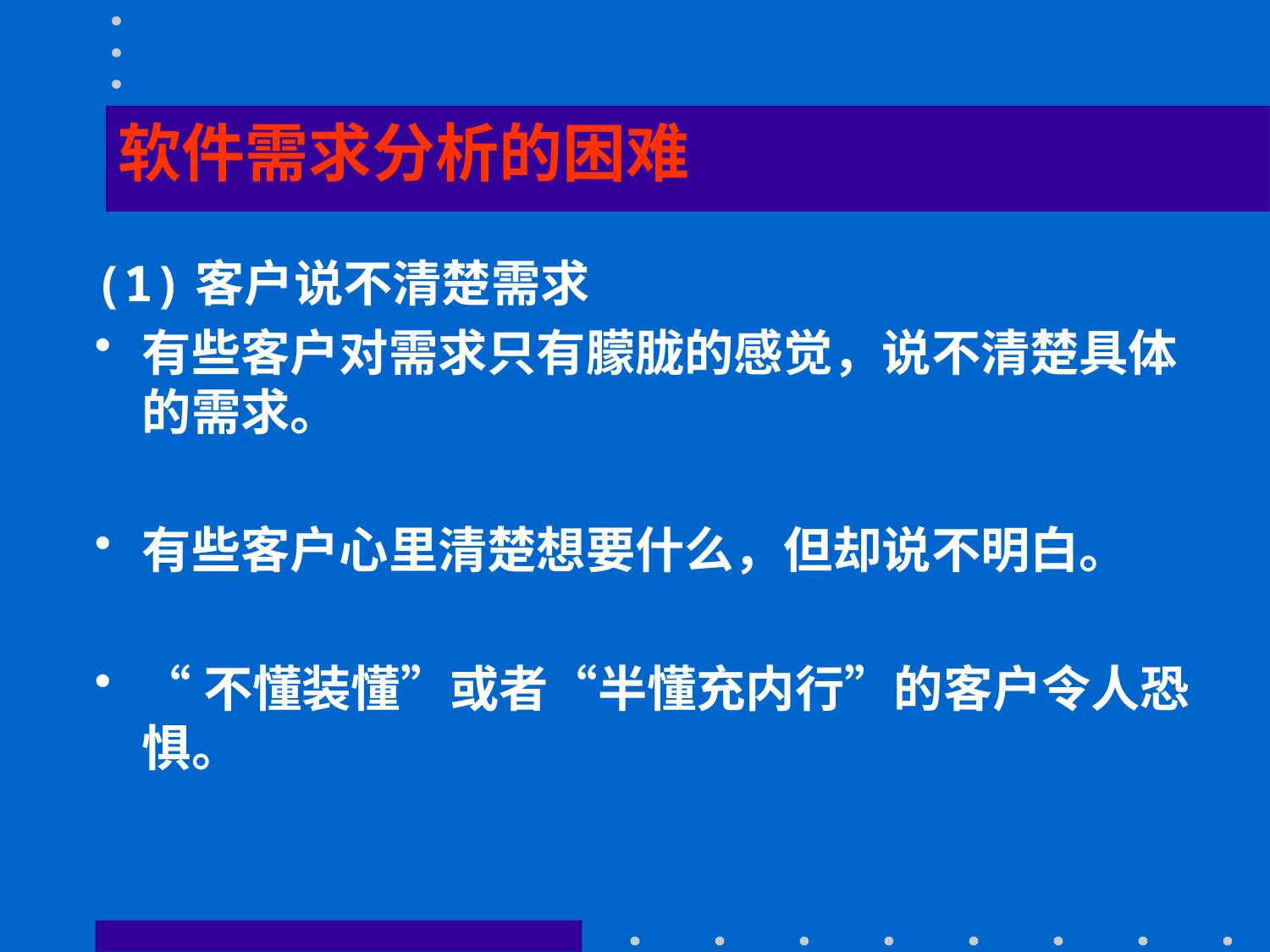

# 软件需求分析的困难
(1)客户说不清楚需求
有些客户对需求只有朦胧的感觉，说不清楚具体的需求。

有些客户心里清楚想要什么，但却说不明白。

“不懂装懂”或者“半懂充内行”的客户令人恐惧。